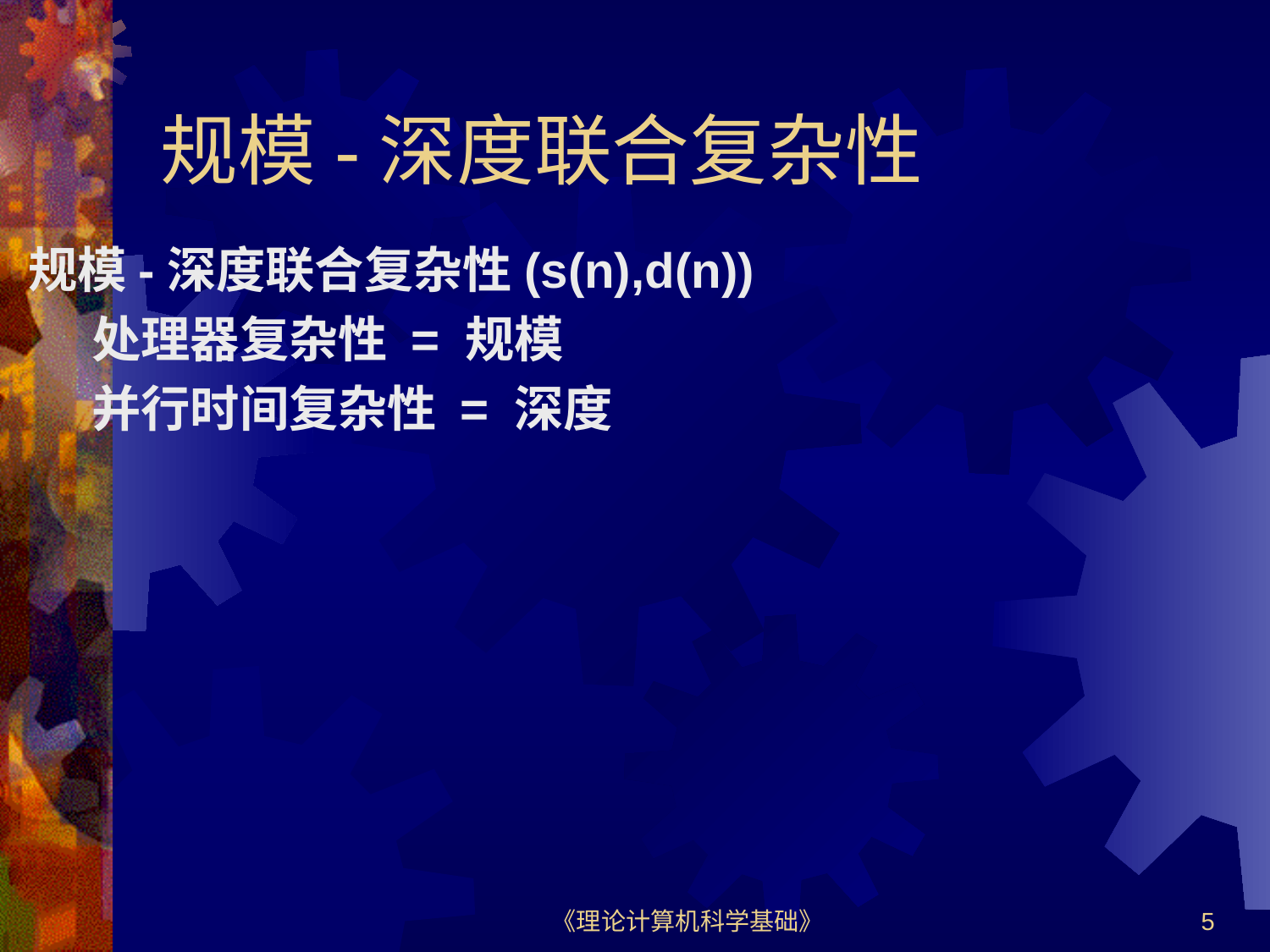

# 规模-深度联合复杂性
规模-深度联合复杂性(s(n),d(n))
处理器复杂性 = 规模
并行时间复杂性 = 深度
《理论计算机科学基础》
5